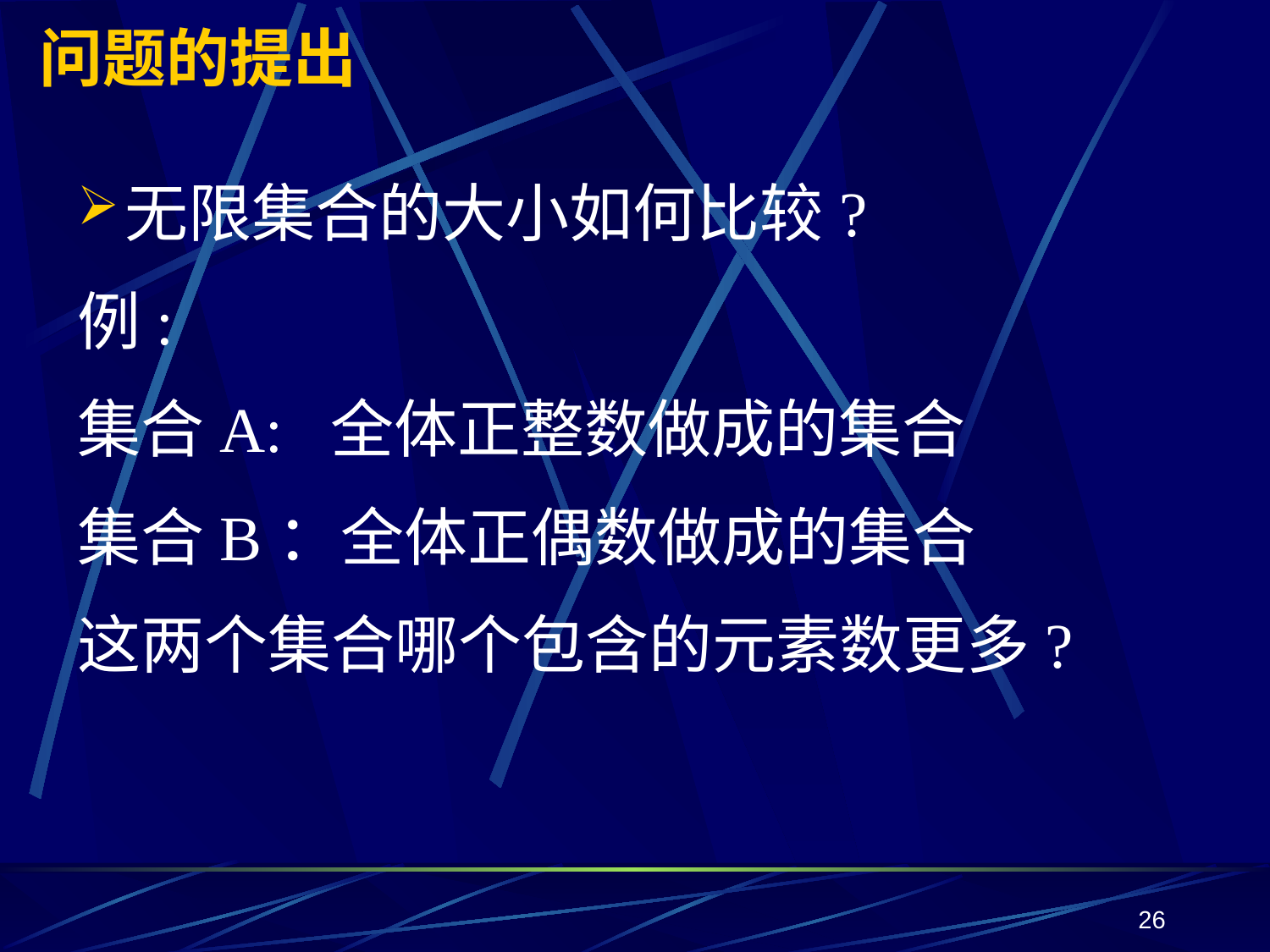

# 问题的提出
无限集合的大小如何比较?
例:
集合A:  全体正整数做成的集合
集合B：全体正偶数做成的集合
这两个集合哪个包含的元素数更多?

26